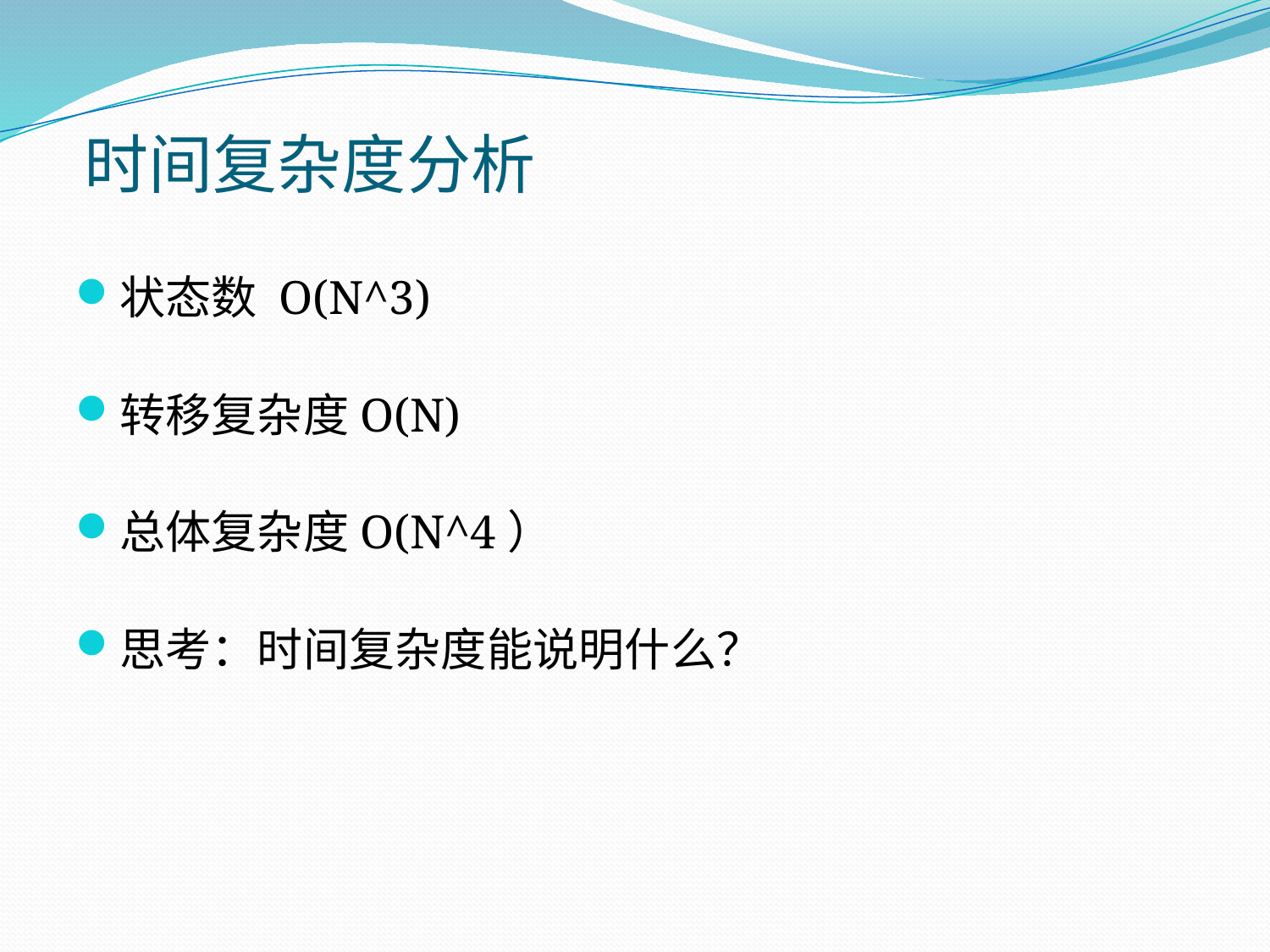

# 时间复杂度分析
状态数 O(N^3)

转移复杂度O(N)

总体复杂度O(N^4）

思考：时间复杂度能说明什么？